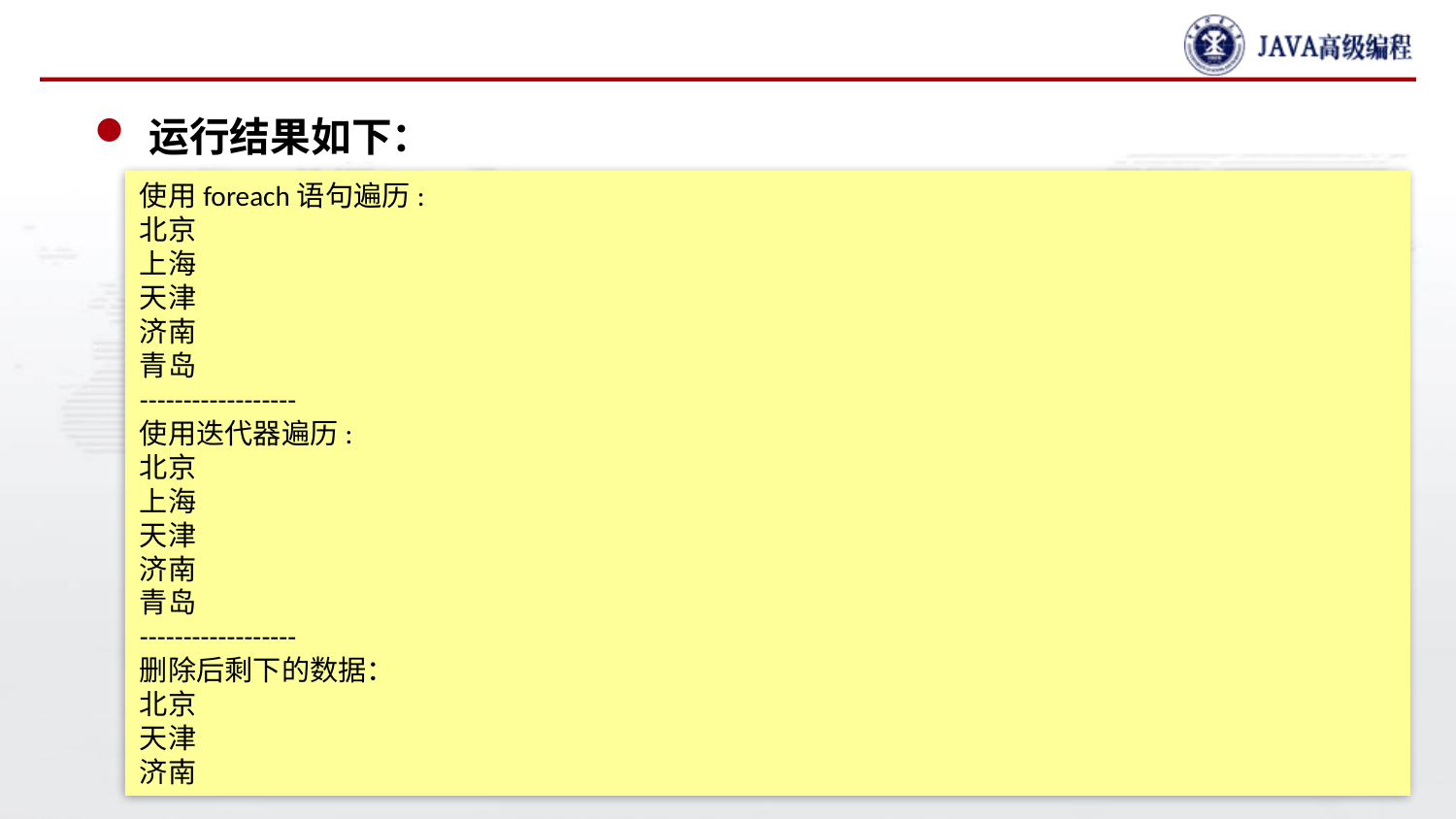

#
运行结果如下：

使用foreach语句遍历:
北京
上海
天津
济南
青岛
------------------
使用迭代器遍历:
北京
上海
天津
济南
青岛
------------------
删除后剩下的数据：
北京
天津
济南